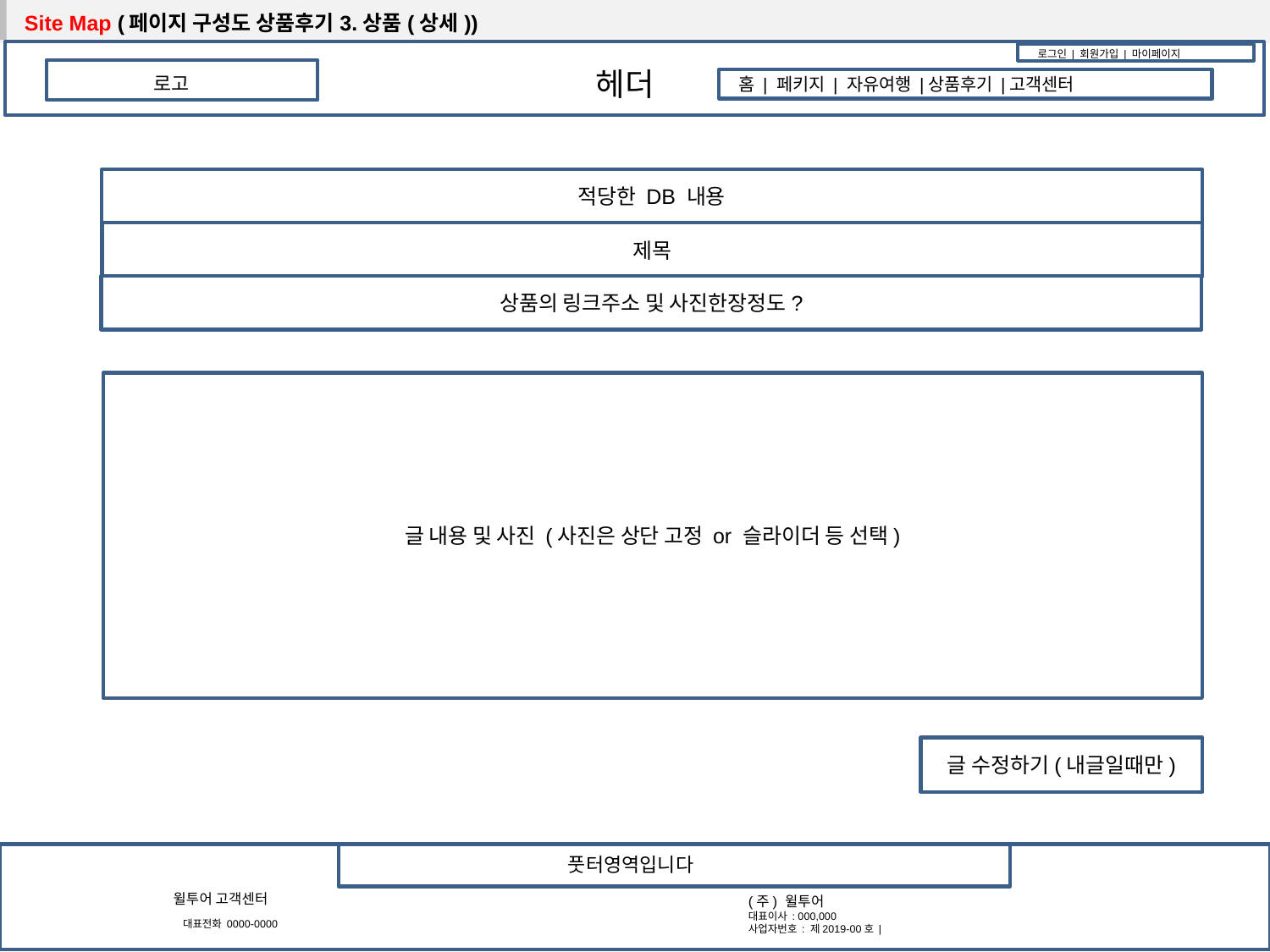

| Site Map (페이지 구성도 상품후기3.상품(상세)) |
| --- |

로그인 | 회원가입 | 마이페이지

헤더

로고
홈 | 페키지 | 자유여행 |상품후기 |고객센터

적당한 DB 내용
제목
상품의 링크주소 및 사진한장정도?
글 내용 및 사진 (사진은 상단 고정 or 슬라이더 등 선택)
글 수정하기(내글일때만)

풋터영역입니다
윌투어 고객센터
 대표전화 0000-0000
(주) 윌투어
대표이사 : 000,000
사업자번호 : 제2019-00호 |